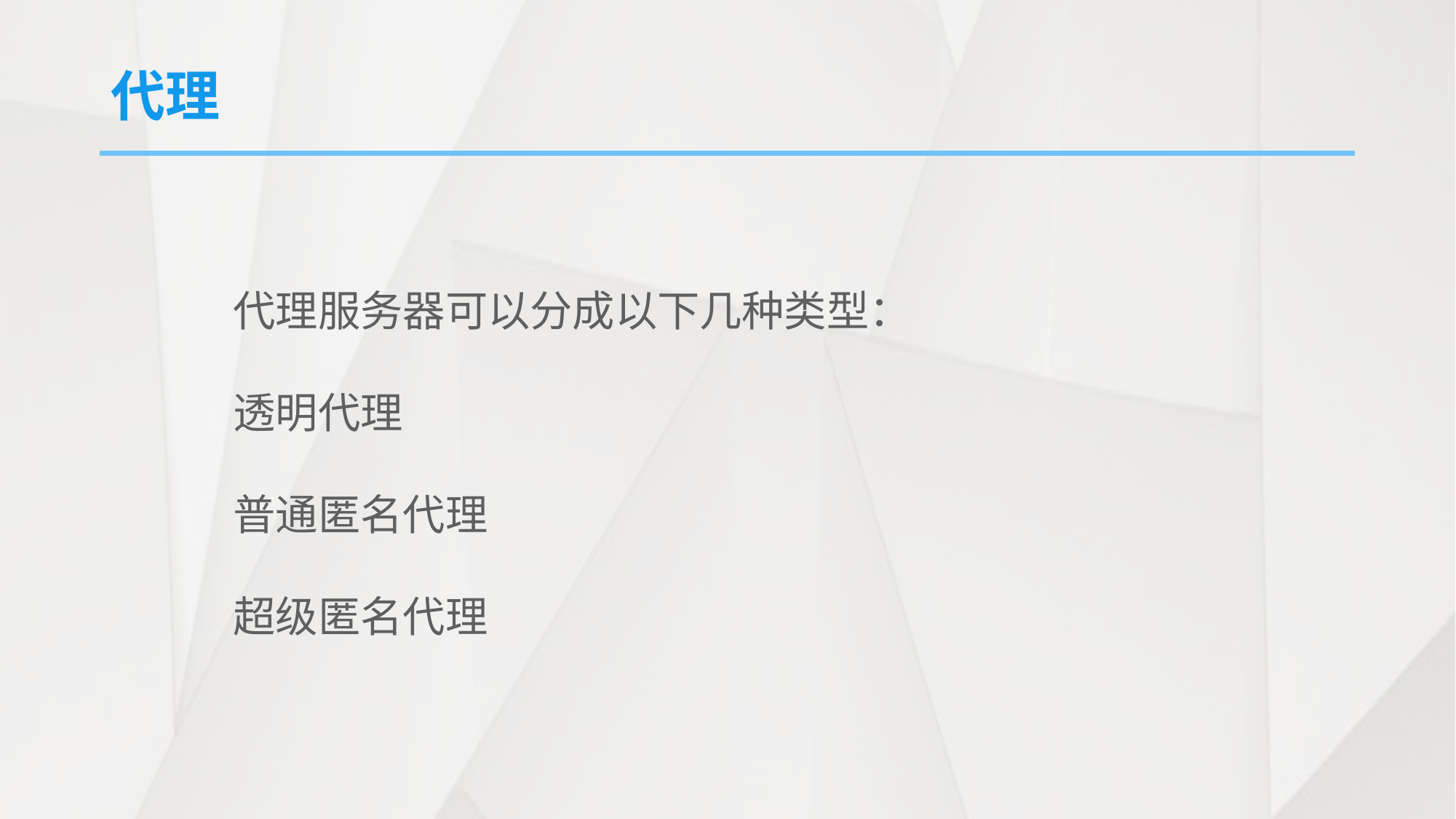

代理
代理服务器可以分成以下几种类型：

透明代理

普通匿名代理

超级匿名代理